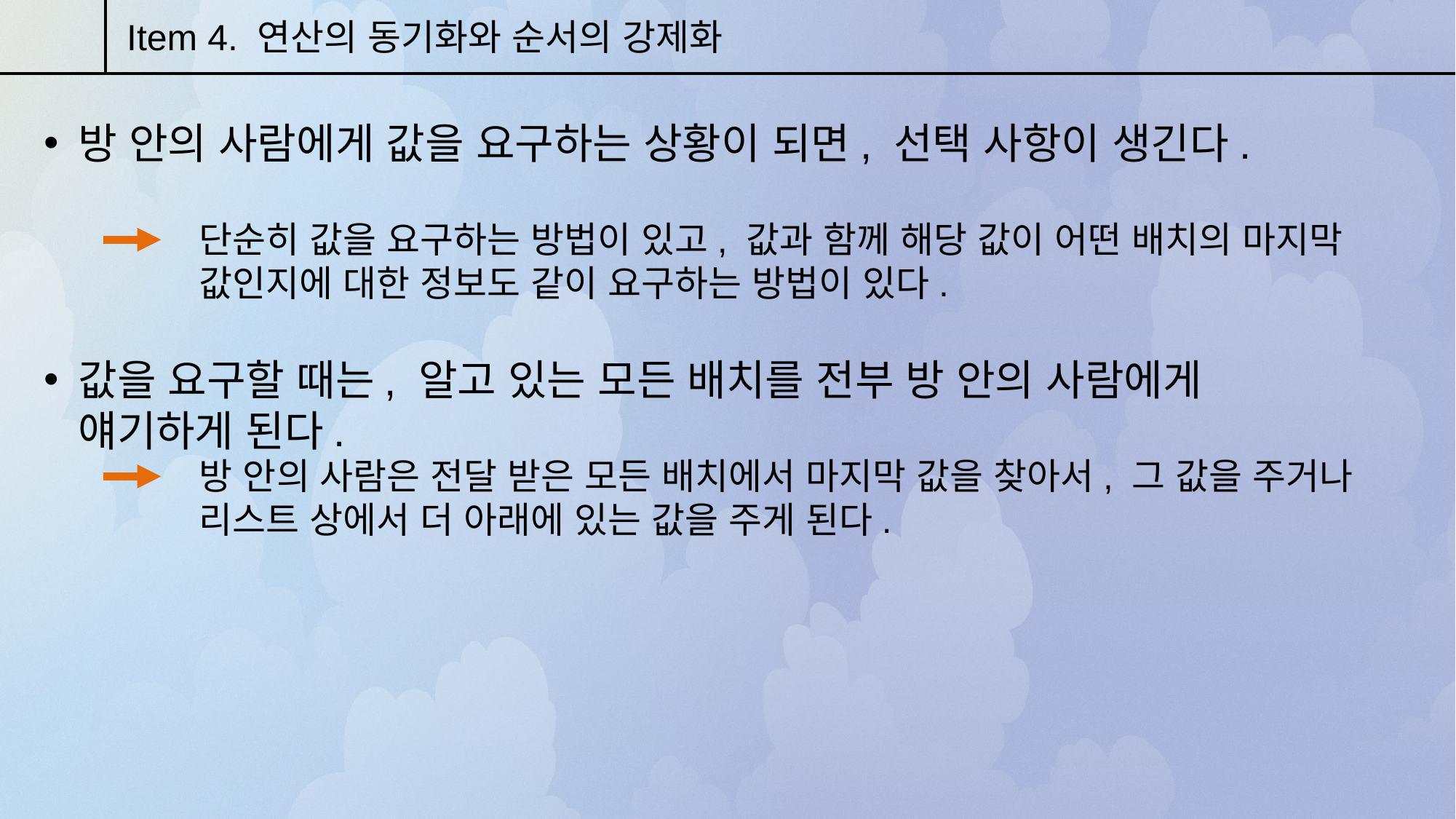

Item 4. 연산의 동기화와 순서의 강제화
방 안의 사람에게 값을 요구하는 상황이 되면, 선택 사항이 생긴다.
단순히 값을 요구하는 방법이 있고, 값과 함께 해당 값이 어떤 배치의 마지막 값인지에 대한 정보도 같이 요구하는 방법이 있다.
값을 요구할 때는, 알고 있는 모든 배치를 전부 방 안의 사람에게 얘기하게 된다.
방 안의 사람은 전달 받은 모든 배치에서 마지막 값을 찾아서, 그 값을 주거나 리스트 상에서 더 아래에 있는 값을 주게 된다.